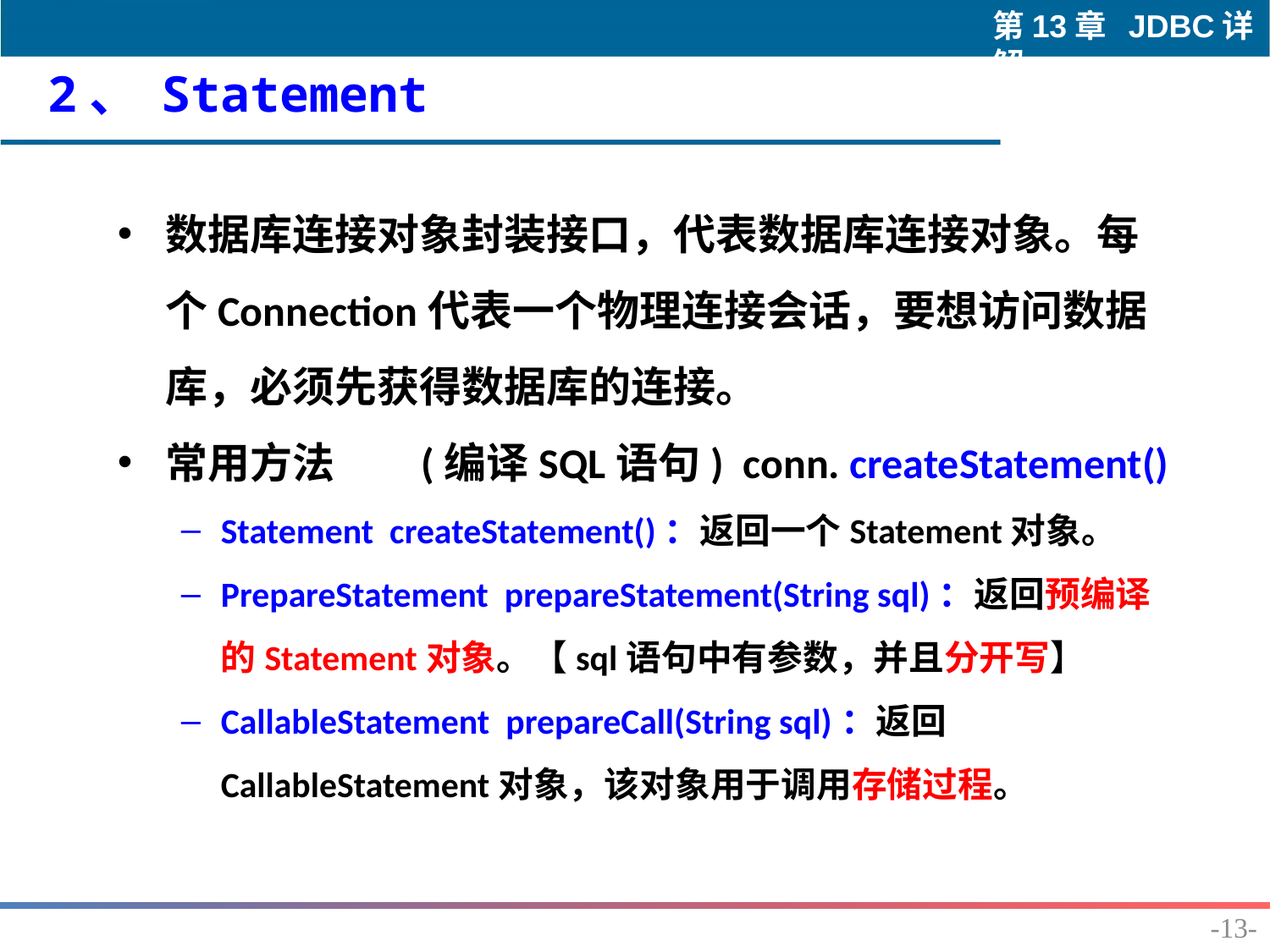

2、 Statement
数据库连接对象封装接口，代表数据库连接对象。每个Connection代表一个物理连接会话，要想访问数据库，必须先获得数据库的连接。
常用方法        (编译SQL语句)  conn. createStatement()
Statement  createStatement()：返回一个Statement对象。
PrepareStatement  prepareStatement(String sql)：返回预编译的Statement对象。【sql语句中有参数，并且分开写】
CallableStatement  prepareCall(String sql)：返回CallableStatement对象，该对象用于调用存储过程。

-13-